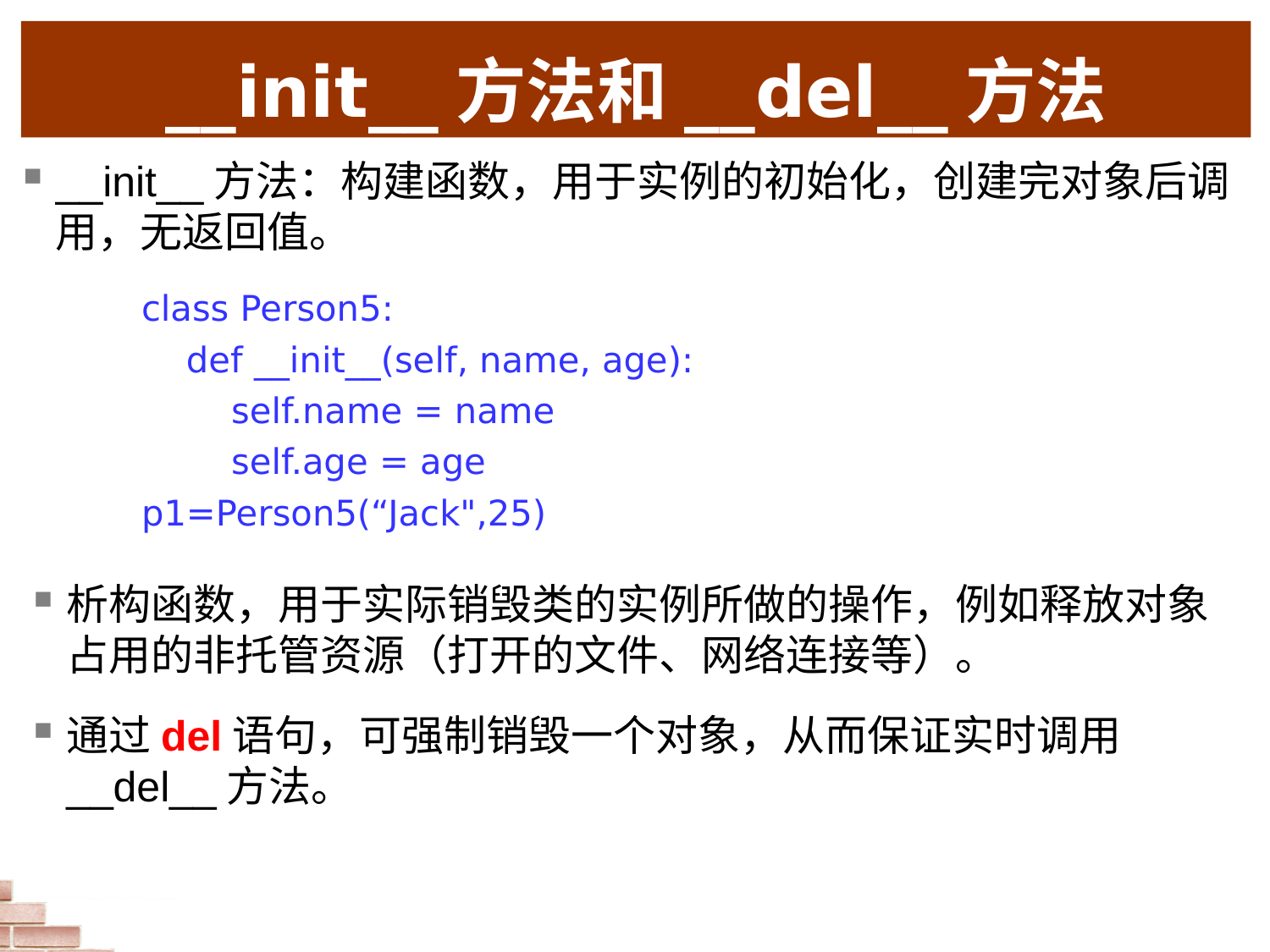

# __init__方法和__del__方法
__init__方法：构建函数，用于实例的初始化，创建完对象后调用，无返回值。
class Person5:
    def __init__(self, name, age):
        self.name = name
        self.age = age
p1=Person5(“Jack",25)
析构函数，用于实际销毁类的实例所做的操作，例如释放对象占用的非托管资源（打开的文件、网络连接等）。
通过del语句，可强制销毁一个对象，从而保证实时调用__del__方法。